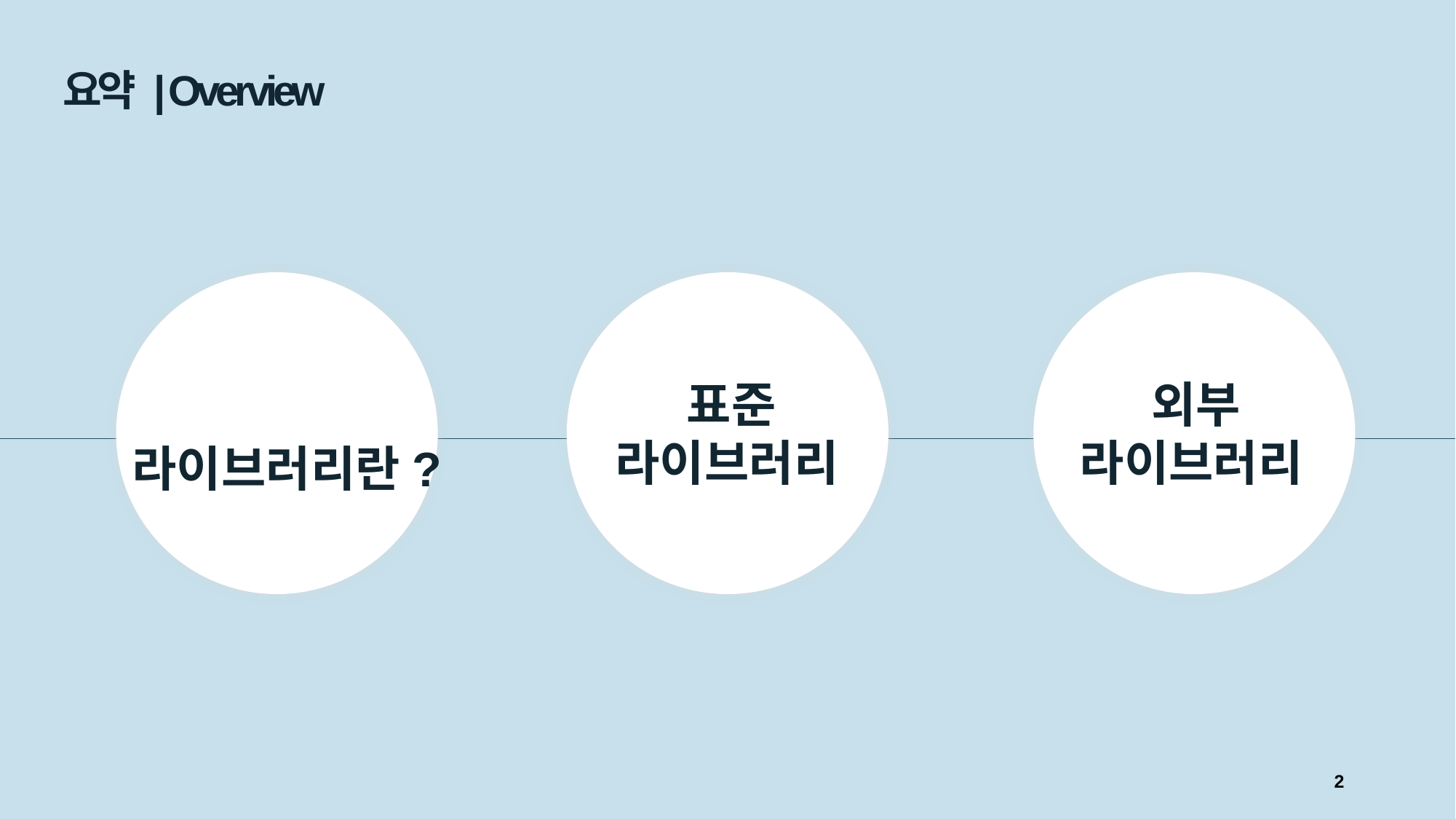

요약 | Overview

 외부
라이브러리
 표준
라이브러리
 라이브러리란?
2